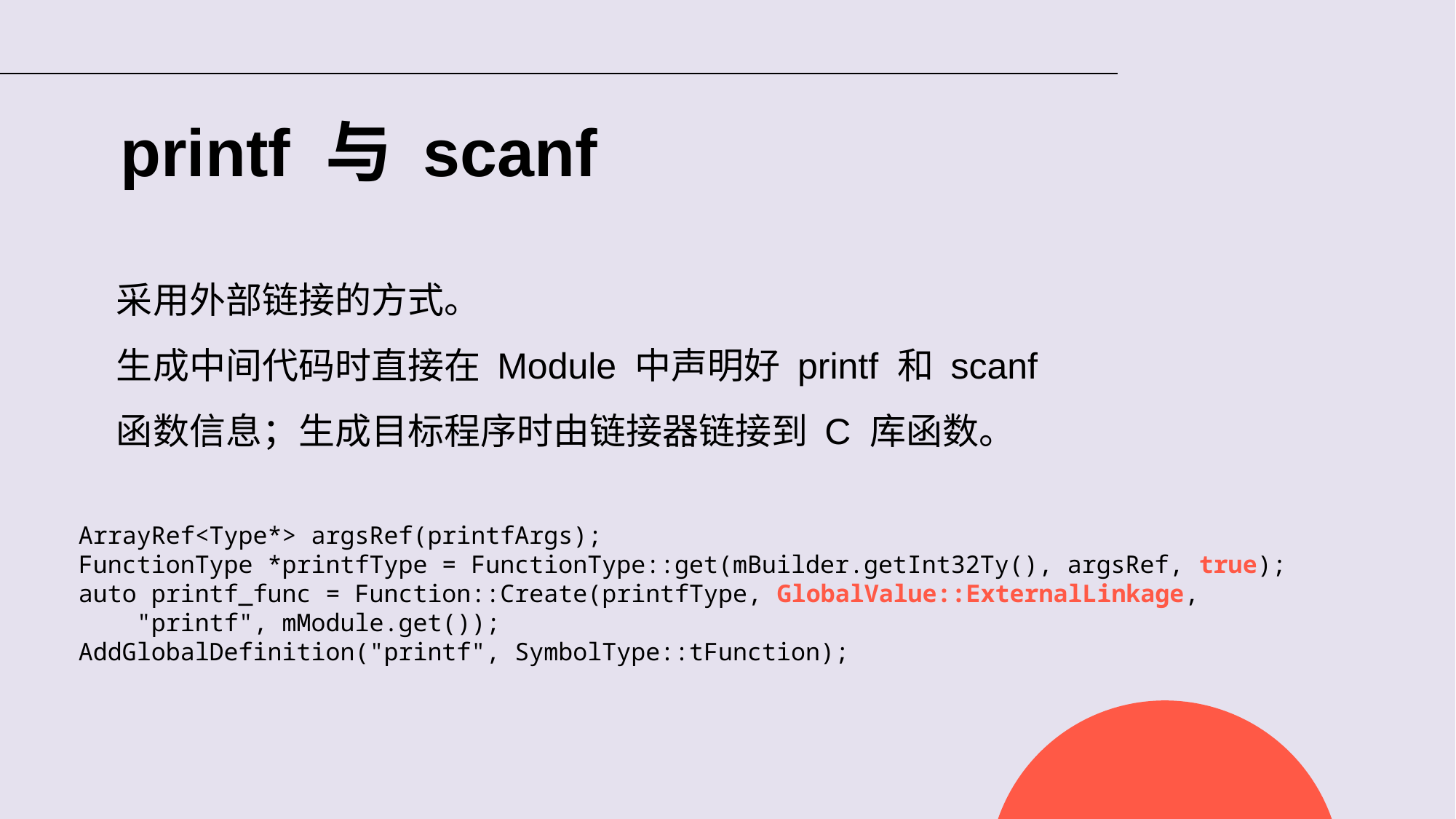

# printf 与 scanf
采用外部链接的方式。
生成中间代码时直接在 Module 中声明好 printf 和 scanf 函数信息；生成目标程序时由链接器链接到 C 库函数。
ArrayRef<Type*> argsRef(printfArgs);
FunctionType *printfType = FunctionType::get(mBuilder.getInt32Ty(), argsRef, true);
auto printf_func = Function::Create(printfType, GlobalValue::ExternalLinkage,
    "printf", mModule.get());
AddGlobalDefinition("printf", SymbolType::tFunction);